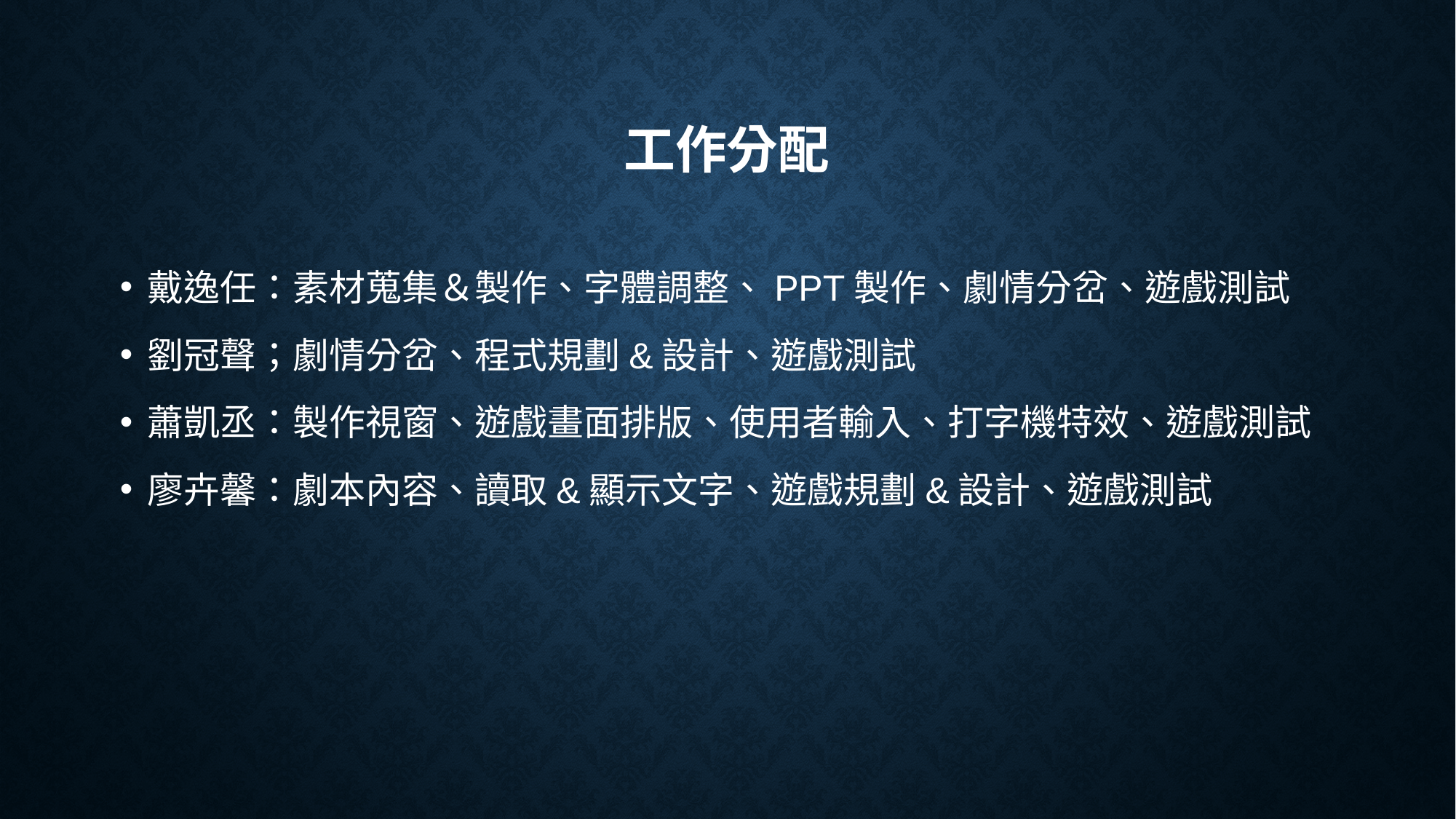

# 工作分配
戴逸任：素材蒐集＆製作、字體調整、PPT製作、劇情分岔、遊戲測試
劉冠聲；劇情分岔、程式規劃&設計、遊戲測試
蕭凱丞：製作視窗、遊戲畫面排版、使用者輸入、打字機特效、遊戲測試
廖卉馨：劇本內容、讀取&顯示文字、遊戲規劃&設計、遊戲測試